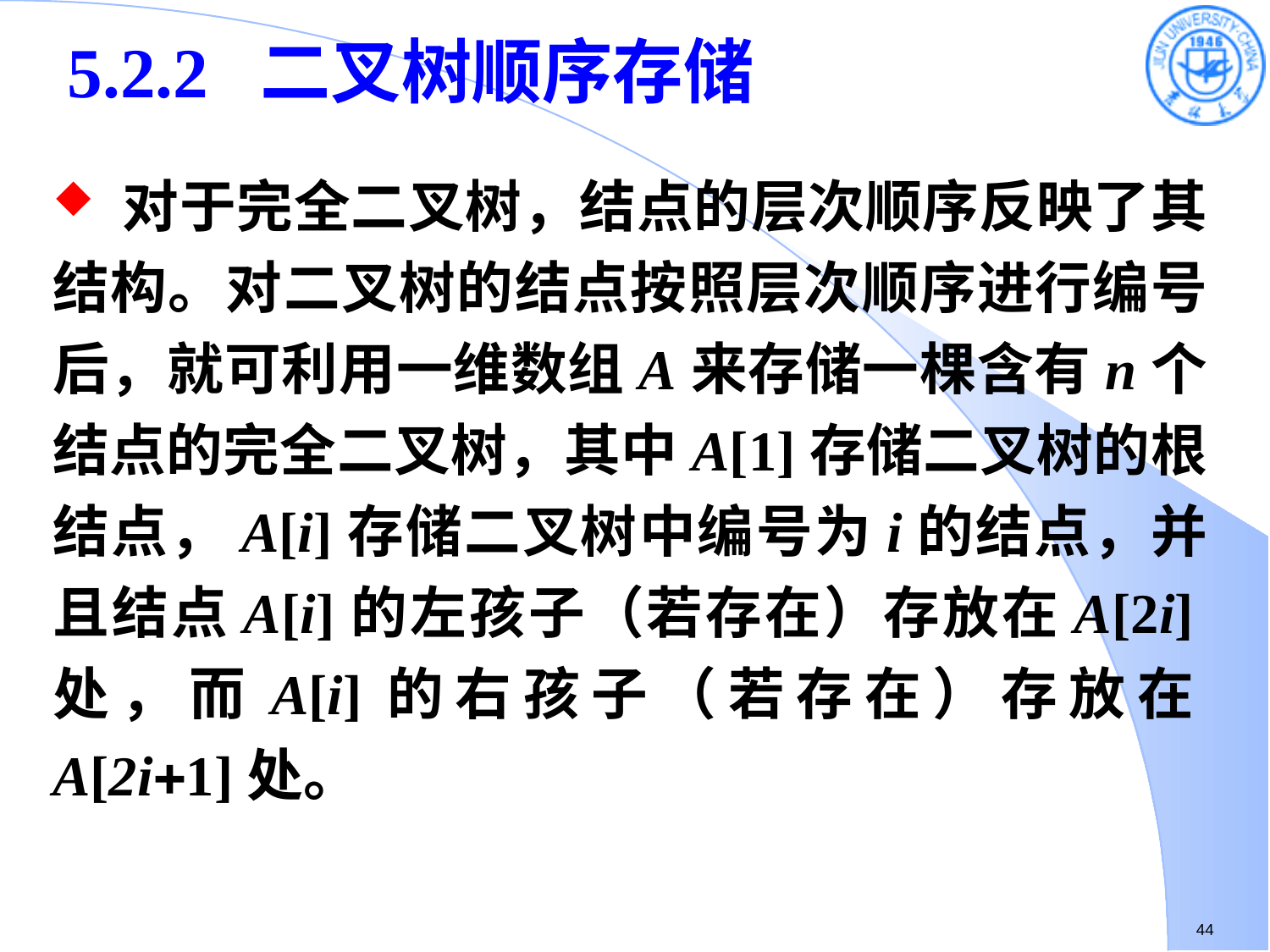

5.2.2  二叉树顺序存储
 对于完全二叉树，结点的层次顺序反映了其结构。对二叉树的结点按照层次顺序进行编号后，就可利用一维数组A来存储一棵含有n个结点的完全二叉树，其中A[1]存储二叉树的根结点，A[i]存储二叉树中编号为i的结点，并且结点A[i]的左孩子（若存在）存放在A[2i]处，而A[i]的右孩子（若存在）存放在A[2i+1]处。